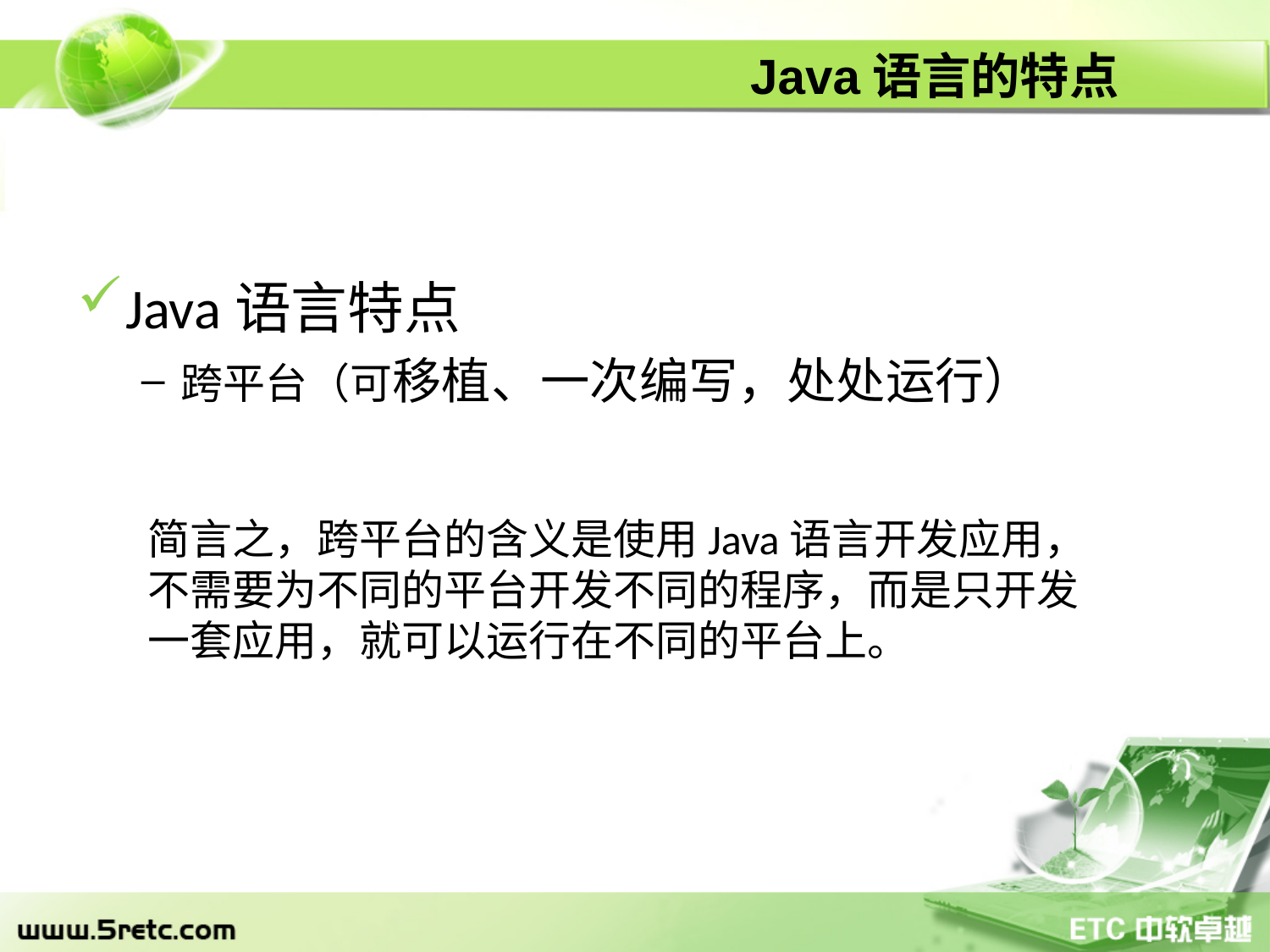

# Java语言的特点
Java语言特点
跨平台（可移植、一次编写，处处运行）

简言之，跨平台的含义是使用Java语言开发应用，不需要为不同的平台开发不同的程序，而是只开发一套应用，就可以运行在不同的平台上。